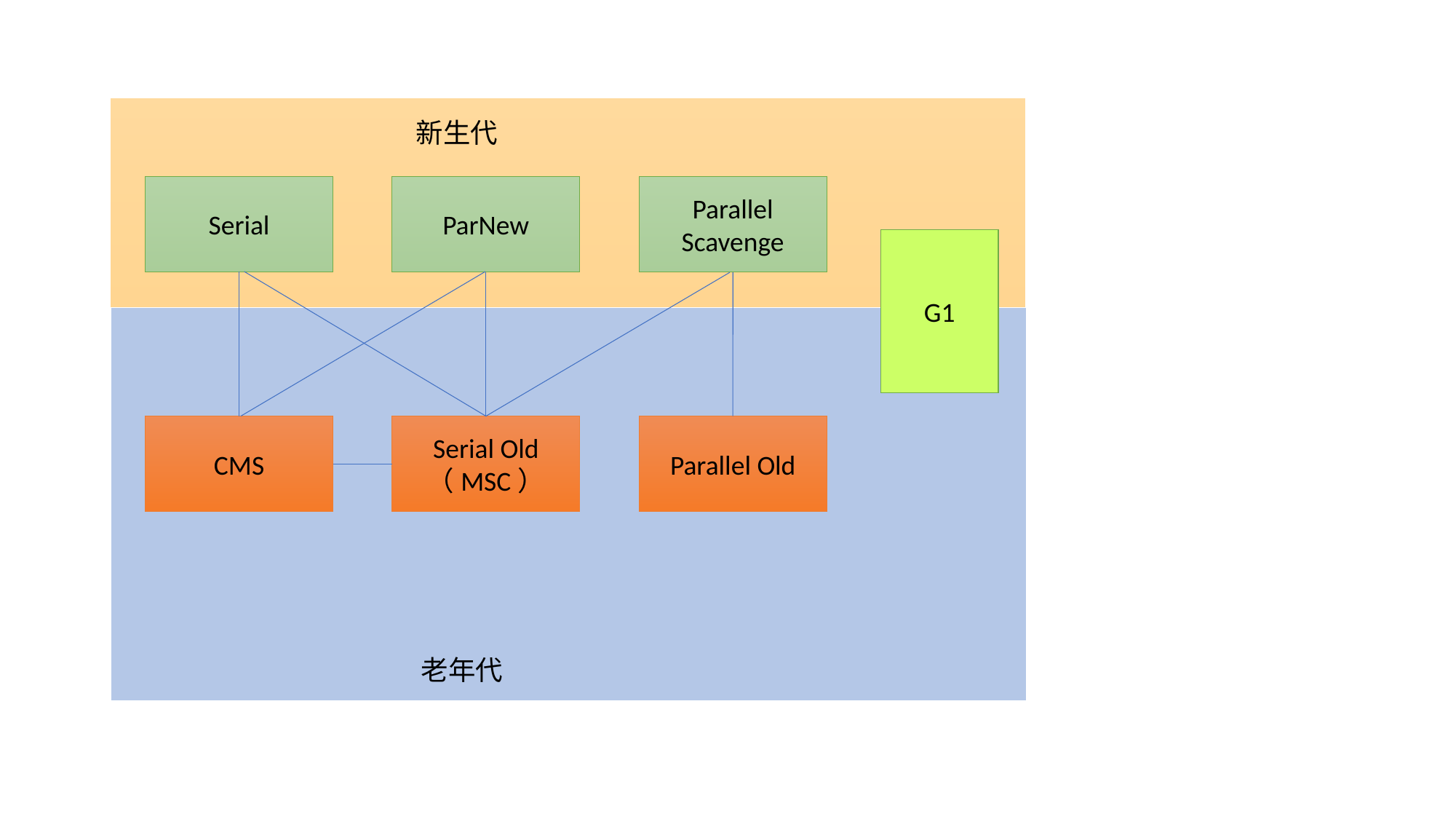

新生代
Serial
ParNew
Parallel
Scavenge
G1

CMS
Serial Old
（MSC）
Parallel Old
老年代